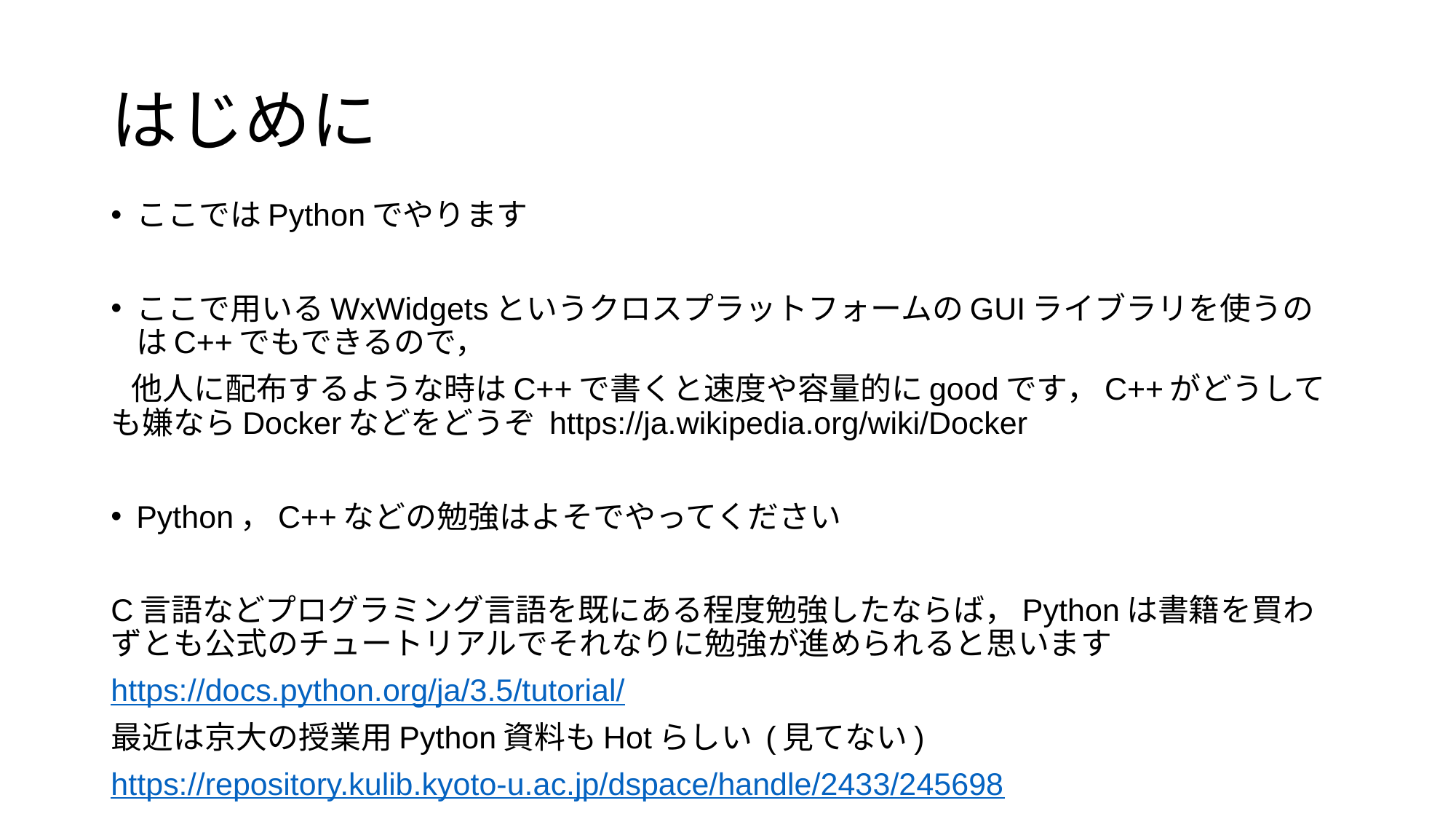

# はじめに
ここではPythonでやります

ここで用いるWxWidgetsというクロスプラットフォームのGUIライブラリを使うのはC++でもできるので，
  他人に配布するような時はC++で書くと速度や容量的にgoodです，C++がどうしても嫌ならDockerなどをどうぞ https://ja.wikipedia.org/wiki/Docker

Python，C++などの勉強はよそでやってください

C言語などプログラミング言語を既にある程度勉強したならば，Pythonは書籍を買わずとも公式のチュートリアルでそれなりに勉強が進められると思います
https://docs.python.org/ja/3.5/tutorial/
最近は京大の授業用Python資料もHotらしい (見てない)
https://repository.kulib.kyoto-u.ac.jp/dspace/handle/2433/245698